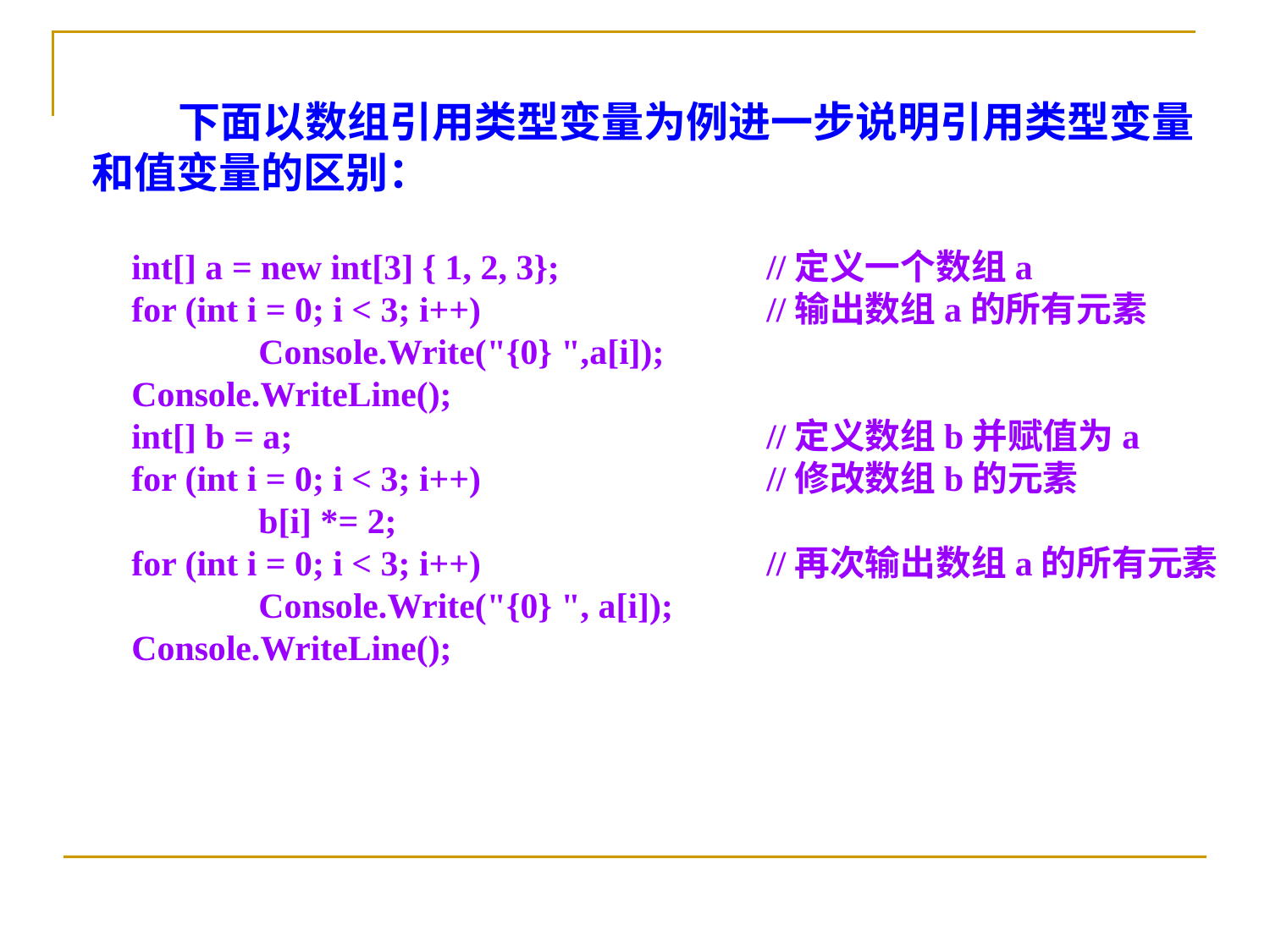

下面以数组引用类型变量为例进一步说明引用类型变量和值变量的区别：
int[] a = new int[3] { 1, 2, 3};		//定义一个数组a
for (int i = 0; i < 3; i++)			//输出数组a的所有元素
	Console.Write("{0} ",a[i]);
Console.WriteLine();
int[] b = a;				//定义数组b并赋值为a
for (int i = 0; i < 3; i++)			//修改数组b的元素
	b[i] *= 2;
for (int i = 0; i < 3; i++)			//再次输出数组a的所有元素
	Console.Write("{0} ", a[i]);
Console.WriteLine();